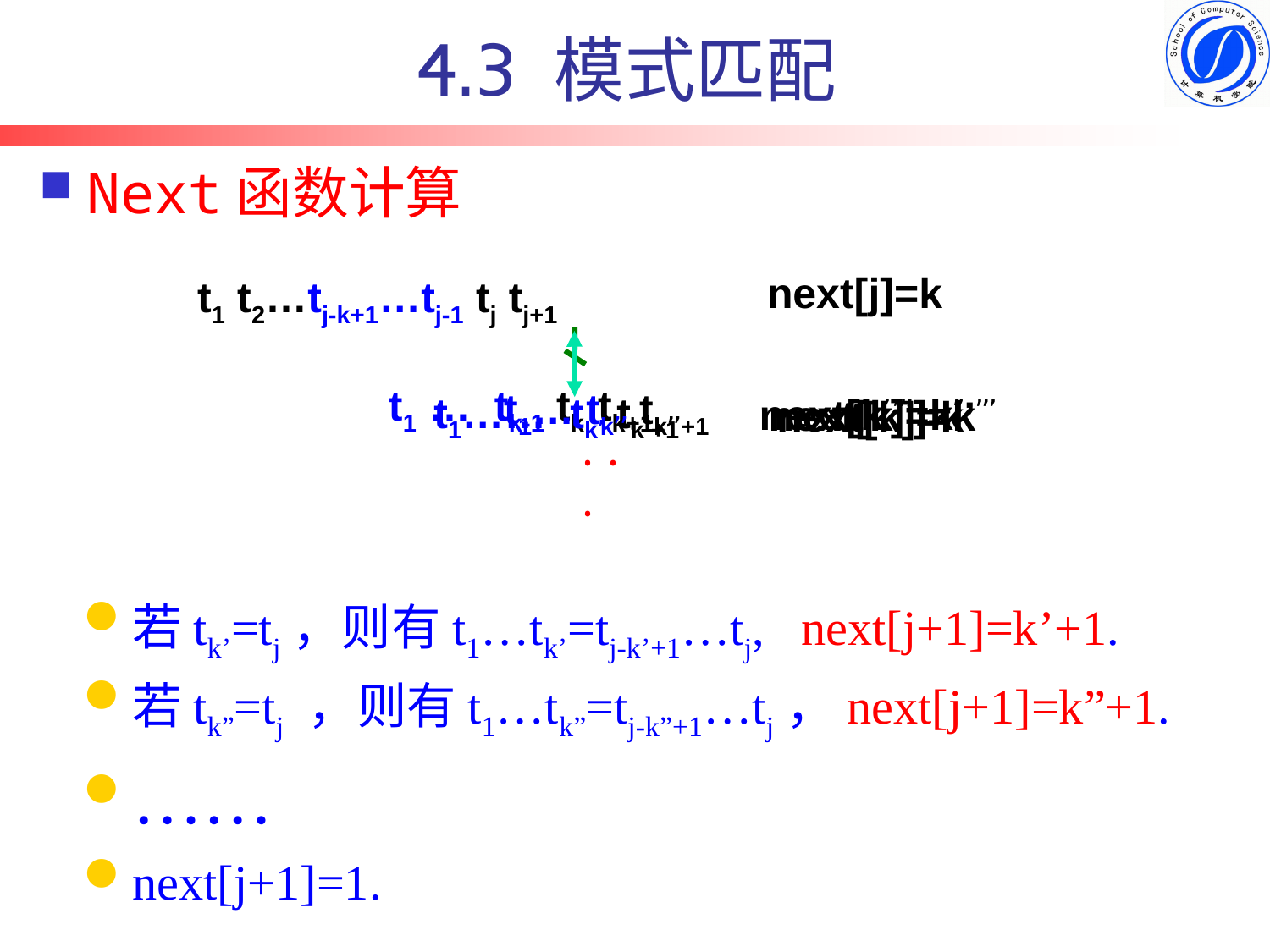

# 4.3 模式匹配
Next函数计算
t1 t2…tj-k+1…tj-1 tj tj+1
next[j]=k

t1 …  tk-1 tk  tk+1
 t1… tk’’ tk’’+1
next[k’’’]=k’’’
t1……  tk’ tk’+1
next[k’]=k”
next[k]=k’
···
若tk’=tj，则有t1…tk’=tj-k’+1…tj,   next[j+1]=k’+1.
若tk”=tj ，则有t1…tk”=tj-k”+1…tj，next[j+1]=k”+1.
……
next[j+1]=1.